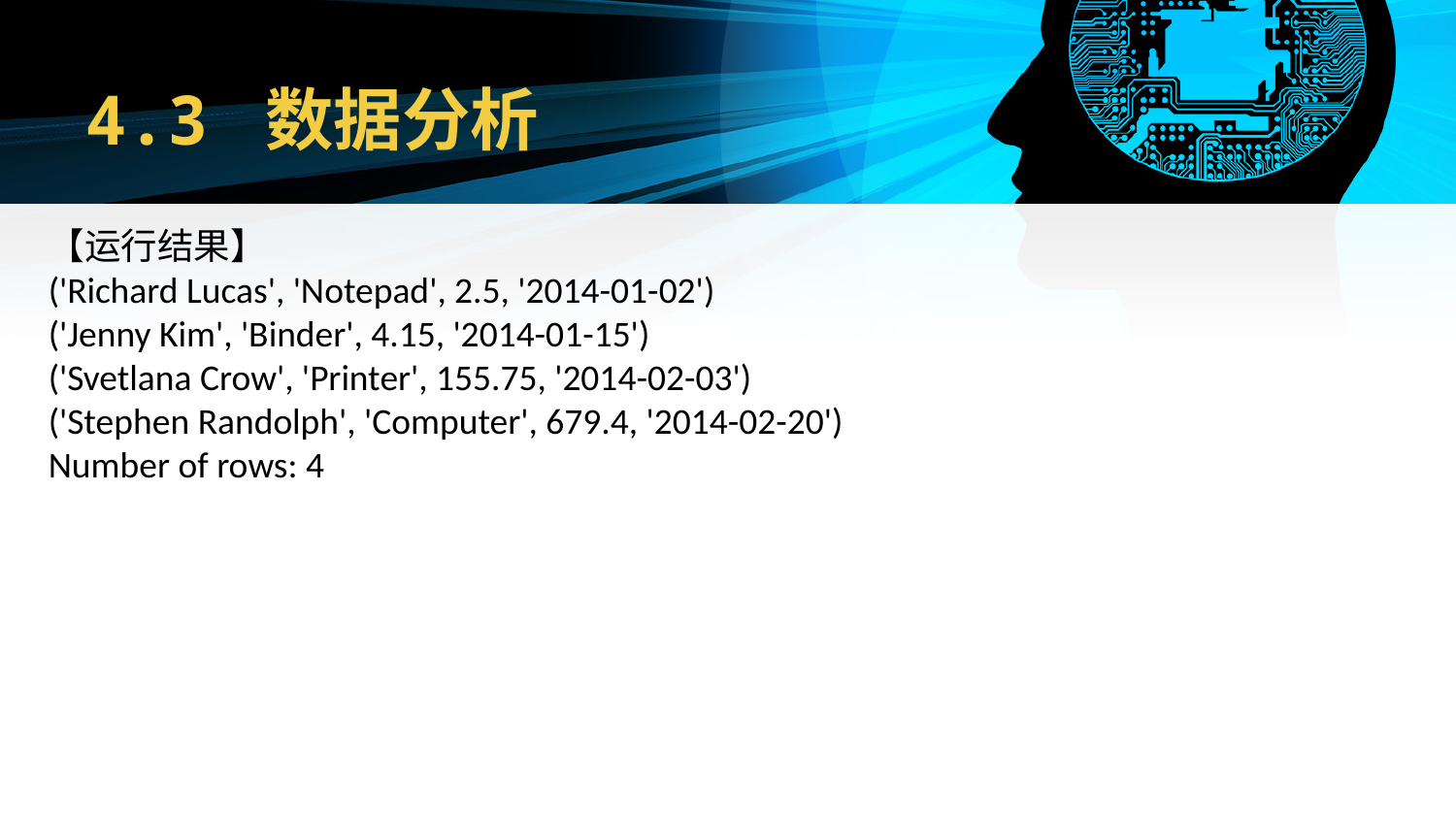

# 4.3 数据分析
【运行结果】
('Richard Lucas', 'Notepad', 2.5, '2014-01-02')
('Jenny Kim', 'Binder', 4.15, '2014-01-15')
('Svetlana Crow', 'Printer', 155.75, '2014-02-03')
('Stephen Randolph', 'Computer', 679.4, '2014-02-20')
Number of rows: 4